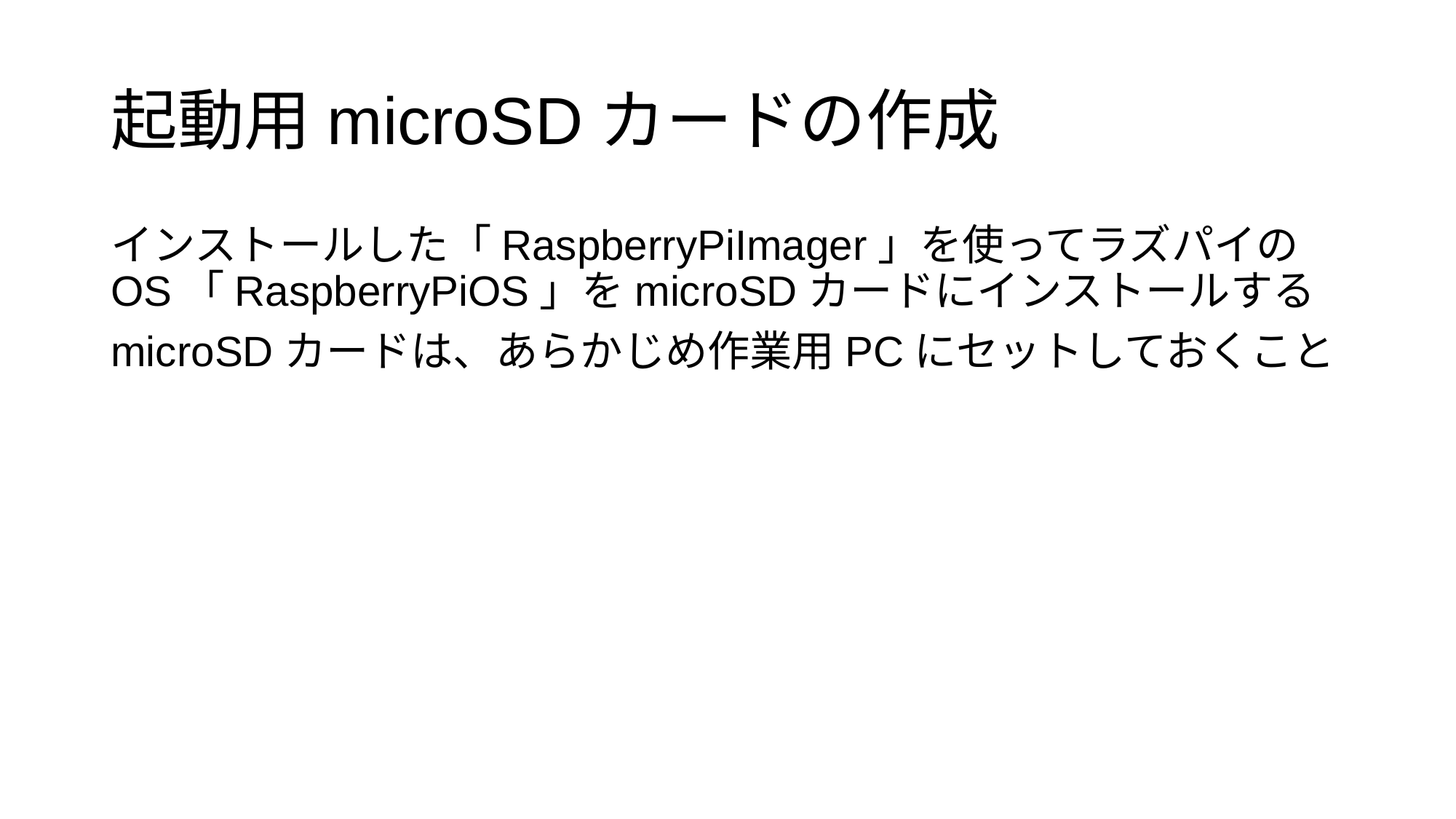

# 起動用microSDカードの作成
インストールした「RaspberryPiImager」を使ってラズパイのOS「RaspberryPiOS」をmicroSDカードにインストールする
microSDカードは、あらかじめ作業用PCにセットしておくこと